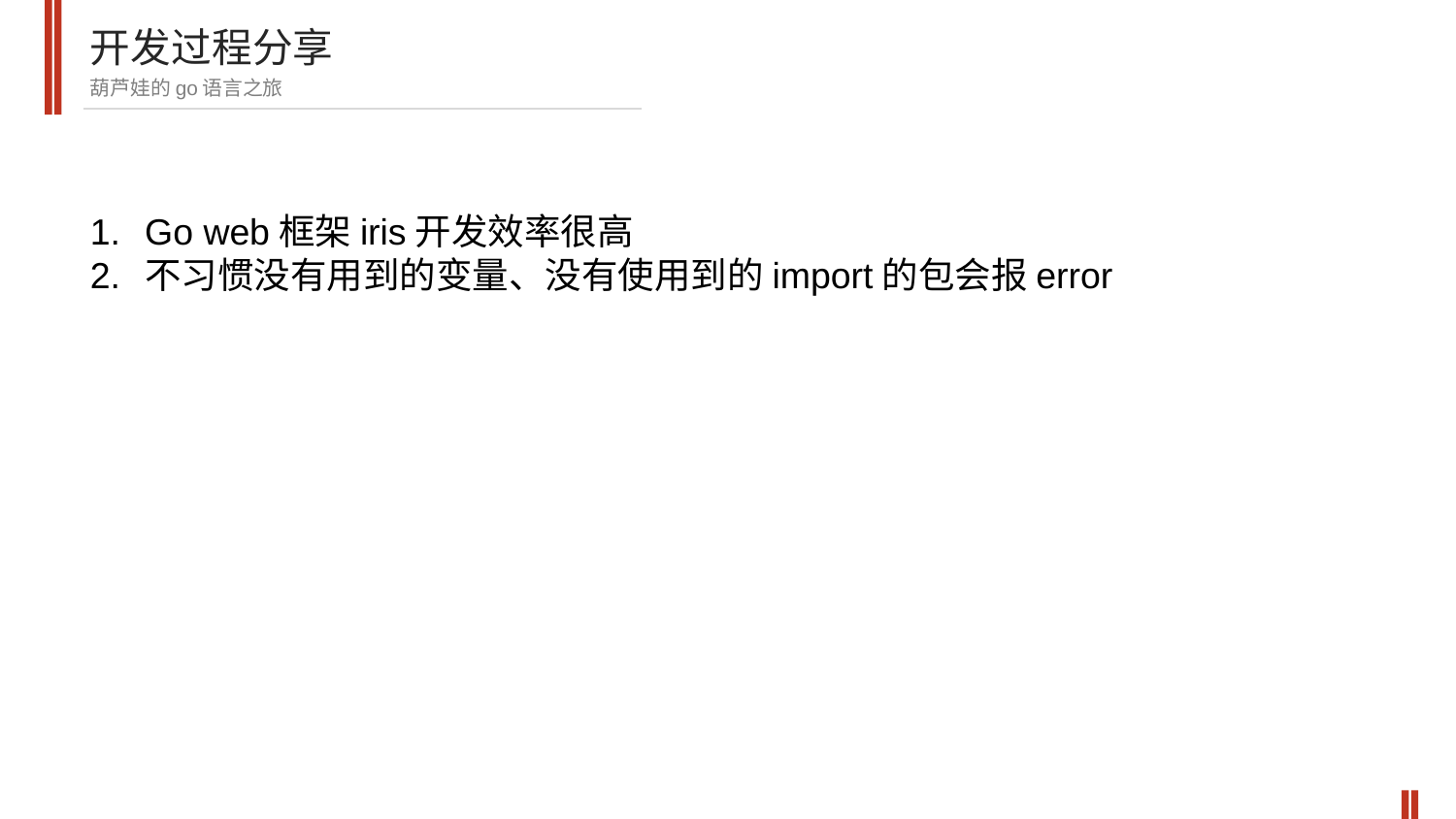

开发过程分享

葫芦娃的go语言之旅
Go web框架iris开发效率很高
不习惯没有用到的变量、没有使用到的import的包会报error
01
Lorem Ipsum
Lorem Ipsum Dolor Sit Er Elit Lamet, Consectetaur Cillium Adipisicing Pecu.